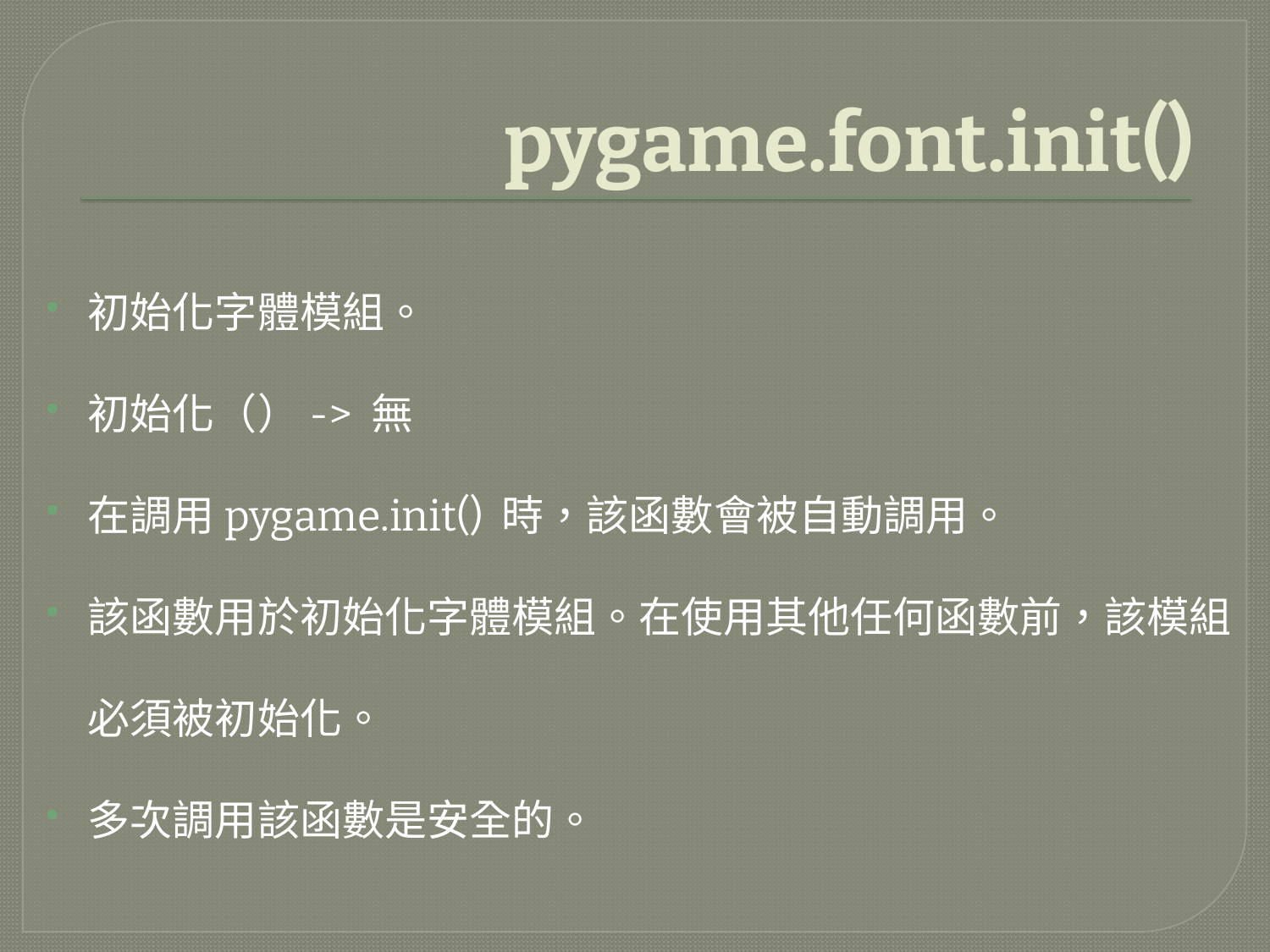

# pygame.font.init()
初始化字體模組。
初始化（）-> 無
在調用pygame.init() 時，該函數會被自動調用。
該函數用於初始化字體模組。在使用其他任何函數前，該模組必須被初始化。
多次調用該函數是安全的。